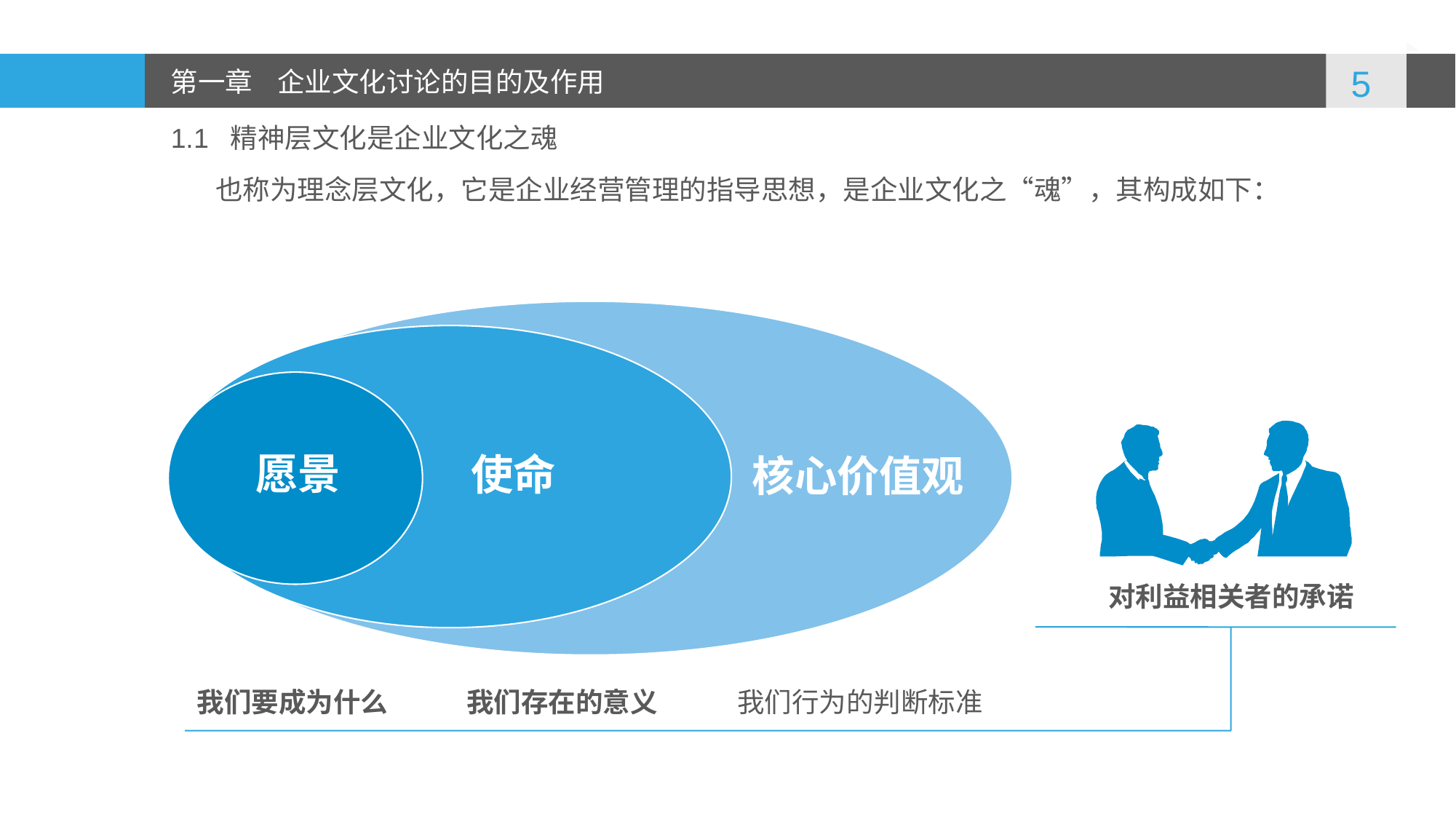

第一章    企业文化讨论的目的及作用
1.1  精神层文化是企业文化之魂
也称为理念层文化，它是企业经营管理的指导思想，是企业文化之“魂”，其构成如下：

愿景
使命
核心价值观
对利益相关者的承诺

我们要成为什么
我们存在的意义
我们行为的判断标准